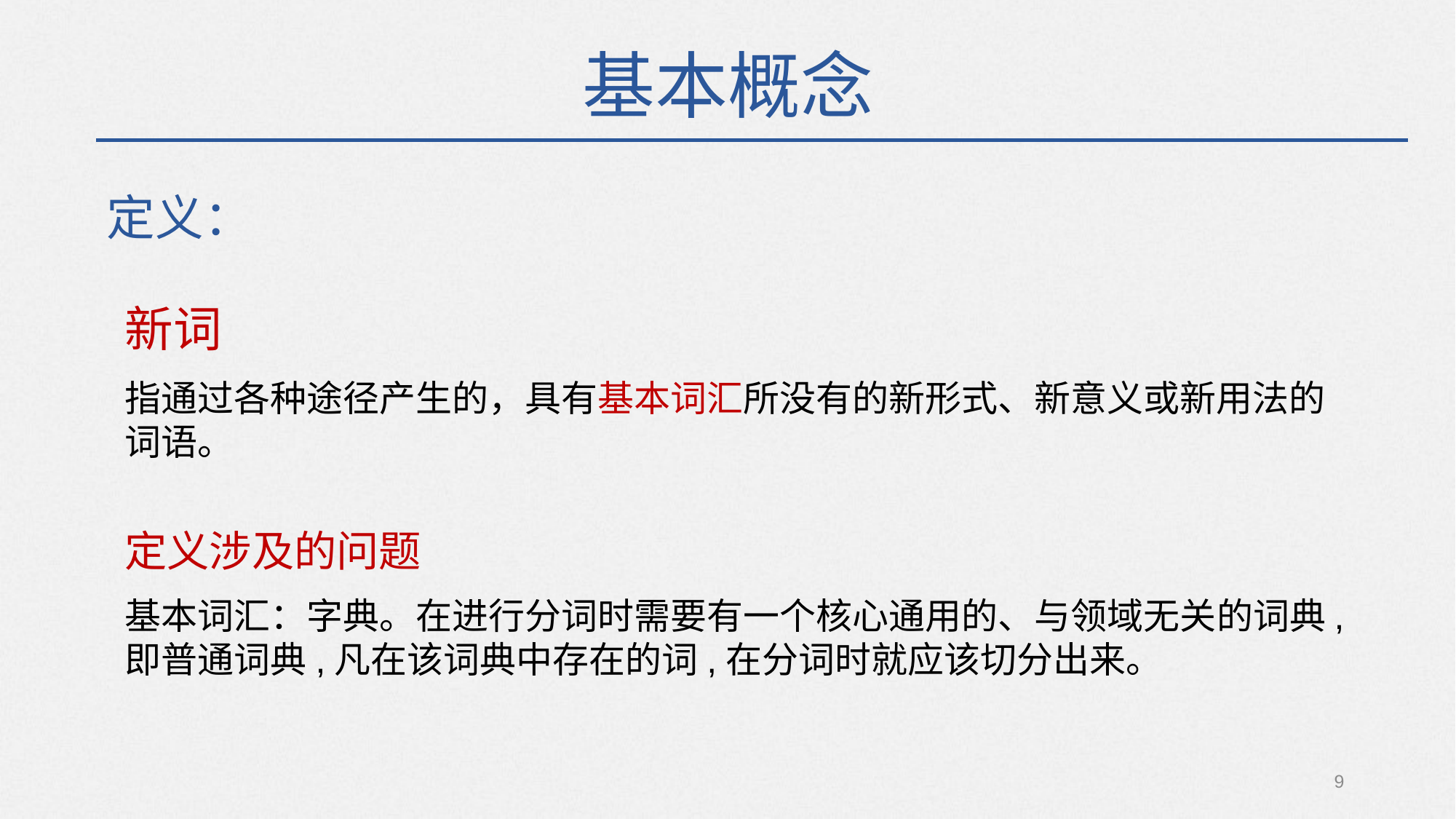

基本概念
定义：
新词
指通过各种途径产生的，具有基本词汇所没有的新形式、新意义或新用法的词语。

定义涉及的问题
基本词汇：字典。在进行分词时需要有一个核心通用的、与领域无关的词典,即普通词典,凡在该词典中存在的词,在分词时就应该切分出来。
9